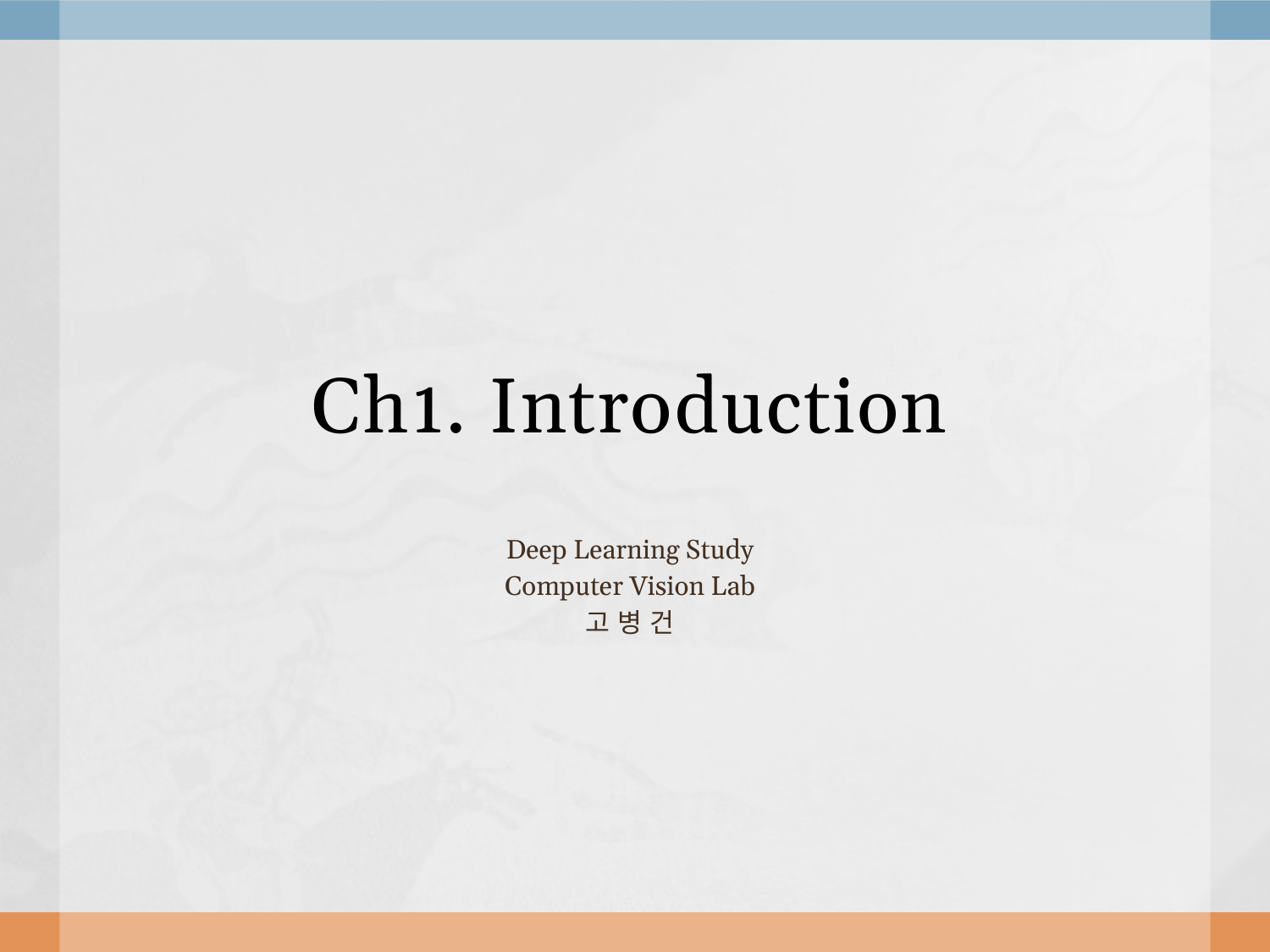

# Ch1. Introduction
Deep Learning Study
Computer Vision Lab
고 병 건